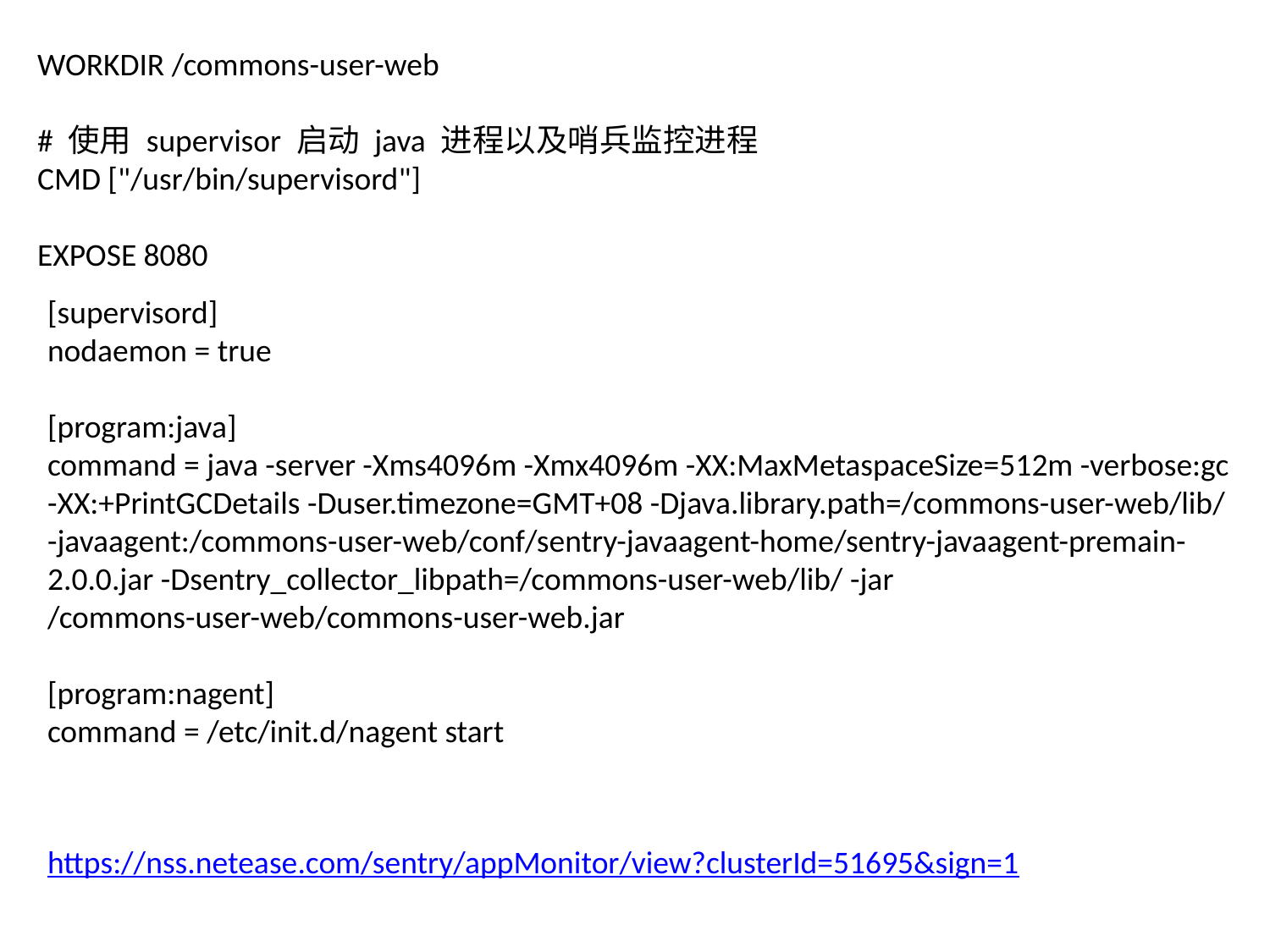

WORKDIR /commons-user-web

# 使用 supervisor 启动 java 进程以及哨兵监控进程
CMD ["/usr/bin/supervisord"]

EXPOSE 8080
[supervisord]
nodaemon = true

[program:java]
command = java -server -Xms4096m -Xmx4096m -XX:MaxMetaspaceSize=512m -verbose:gc -XX:+PrintGCDetails -Duser.timezone=GMT+08 -Djava.library.path=/commons-user-web/lib/ -javaagent:/commons-user-web/conf/sentry-javaagent-home/sentry-javaagent-premain-2.0.0.jar -Dsentry_collector_libpath=/commons-user-web/lib/ -jar /commons-user-web/commons-user-web.jar

[program:nagent]
command = /etc/init.d/nagent start
https://nss.netease.com/sentry/appMonitor/view?clusterId=51695&sign=1